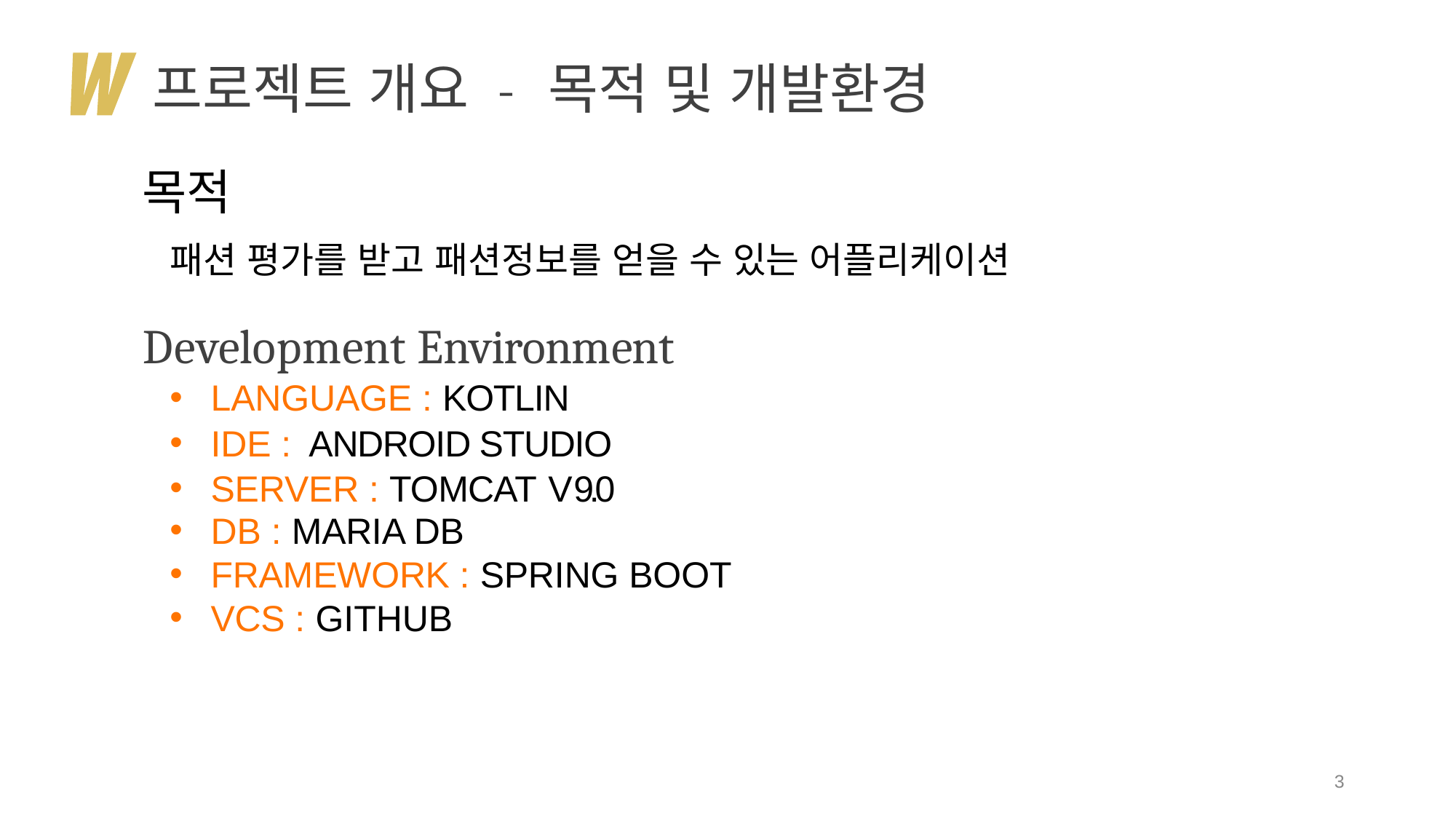

# 프로젝트 개요 - 목적 및 개발환경
목적
패션 평가를 받고 패션정보를 얻을 수 있는 어플리케이션
Development Environment
LANGUAGE : KOTLIN
IDE :  ANDROID STUDIO
SERVER : TOMCAT  V 9.0
DB : MARIA DB
FRAMEWORK : SPRING BOOT
VCS : GITHUB
3